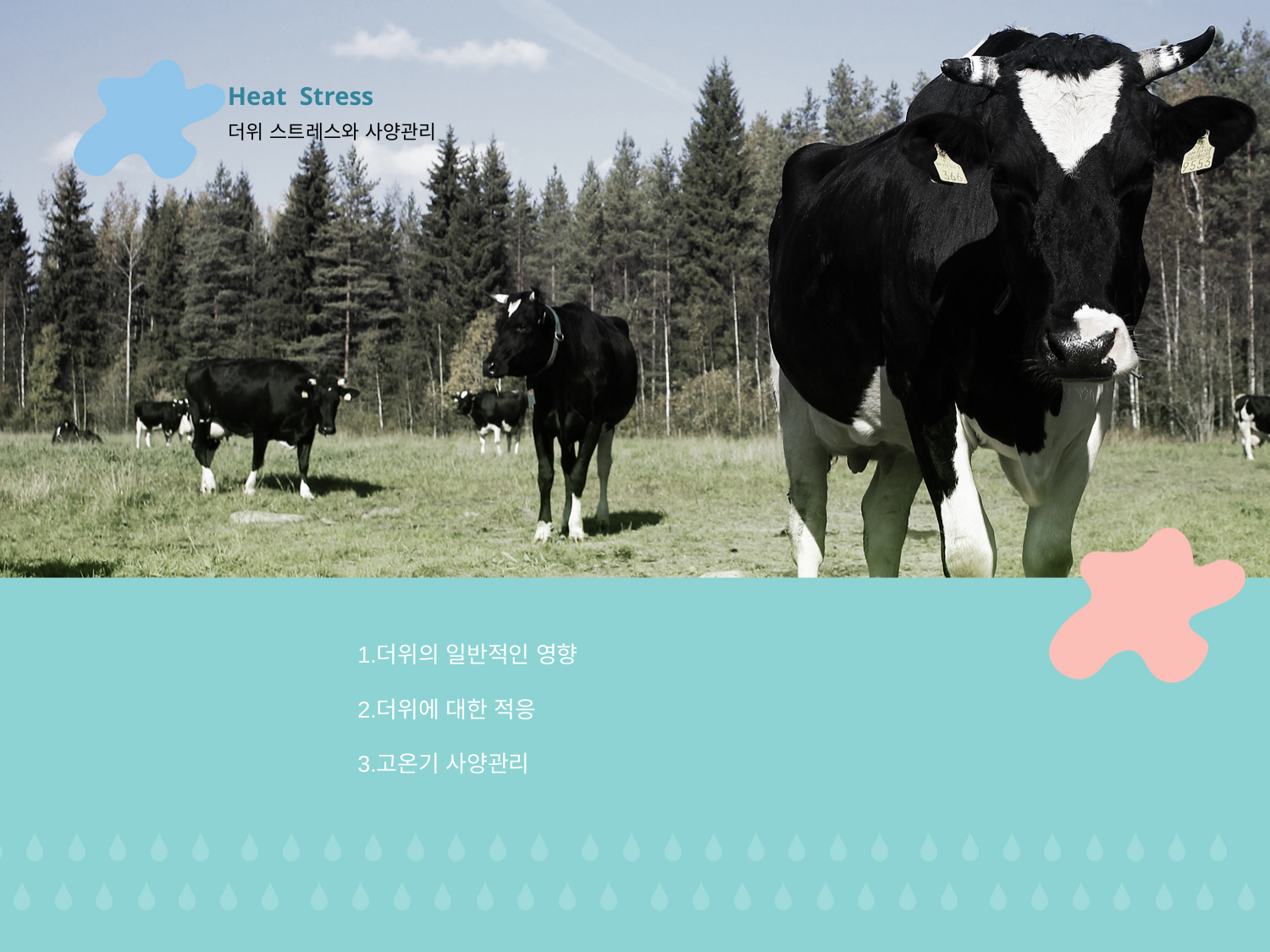

Heat  Stress
더위 스트레스와 사양관리
더위의 일반적인 영향
더위에 대한 적응
고온기 사양관리